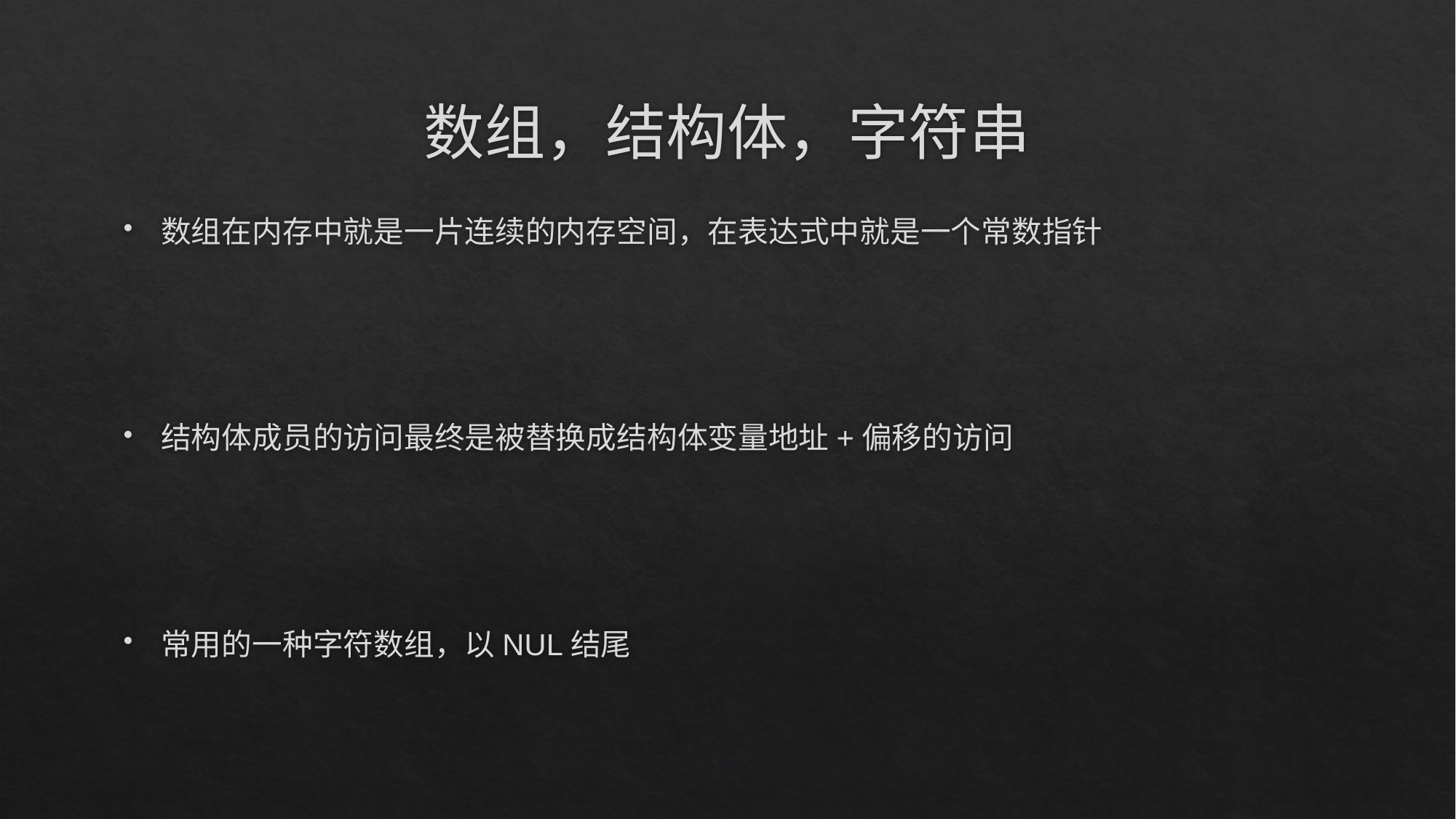

# 数组，结构体，字符串
数组在内存中就是一片连续的内存空间，在表达式中就是一个常数指针

结构体成员的访问最终是被替换成结构体变量地址+偏移的访问

常用的一种字符数组，以NUL结尾